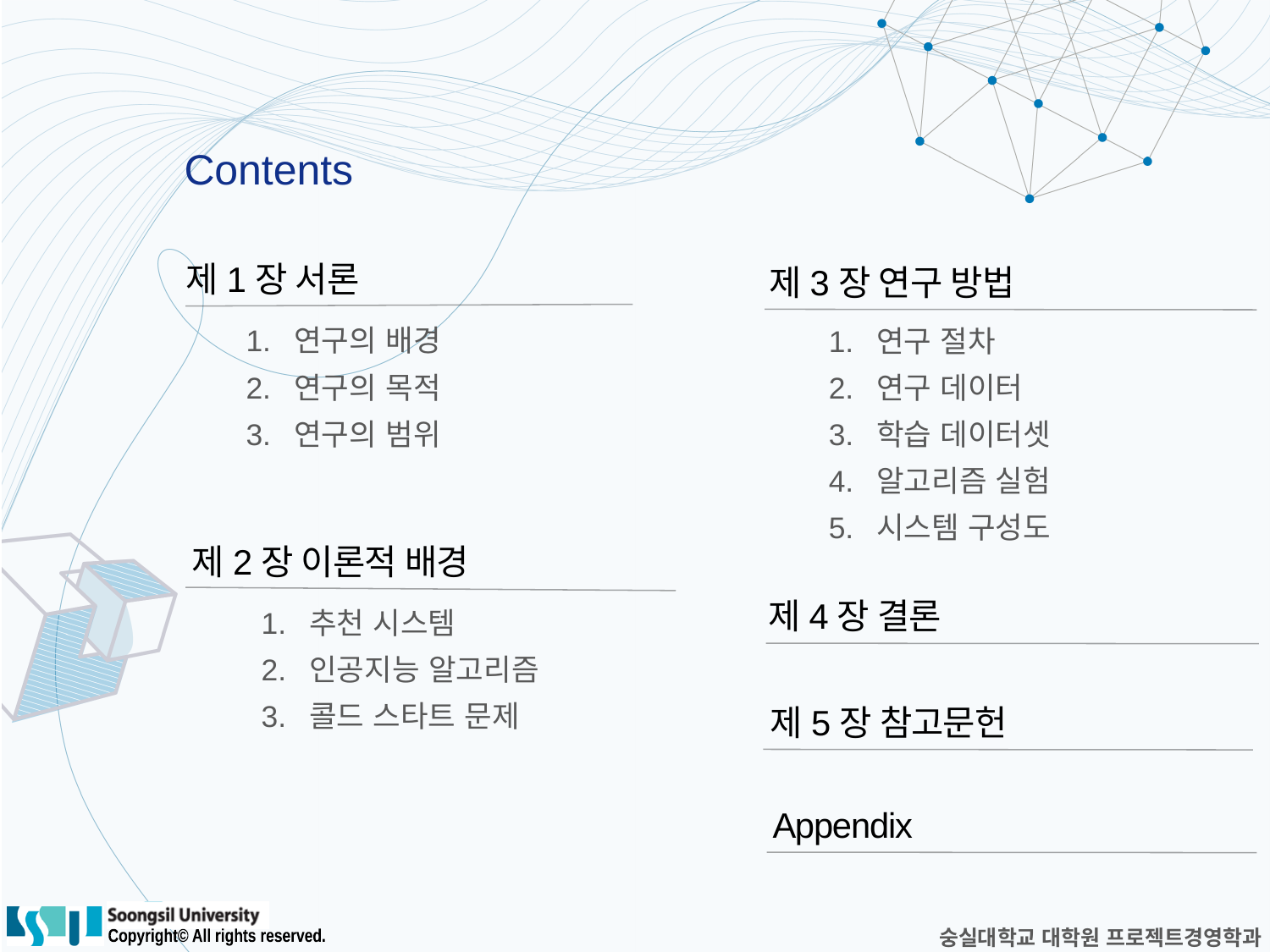

Contents
제1장 서론
연구의 배경
연구의 목적
연구의 범위
제3장 연구 방법
연구 절차
연구 데이터
학습 데이터셋
알고리즘 실험
시스템 구성도
제2장 이론적 배경
추천 시스템
인공지능 알고리즘
콜드 스타트 문제
제4장 결론
제5장 참고문헌
Appendix